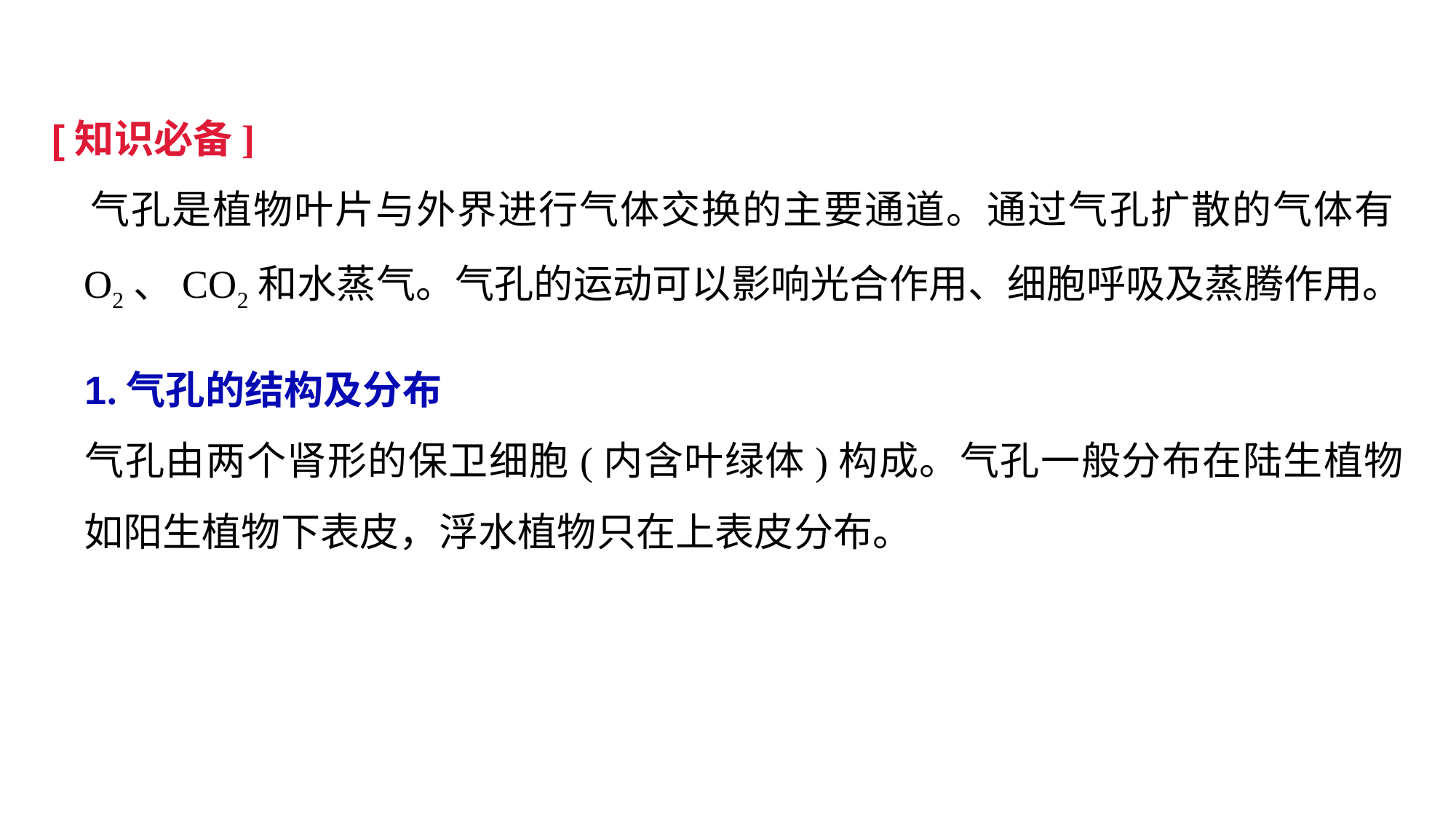

[知识必备]
   	气孔是植物叶片与外界进行气体交换的主要通道。通过气孔扩散的气体有O2、CO2和水蒸气。气孔的运动可以影响光合作用、细胞呼吸及蒸腾作用。

    1.气孔的结构及分布
	气孔由两个肾形的保卫细胞(内含叶绿体)构成。气孔一般分布在陆生植物如阳生植物下表皮，浮水植物只在上表皮分布。